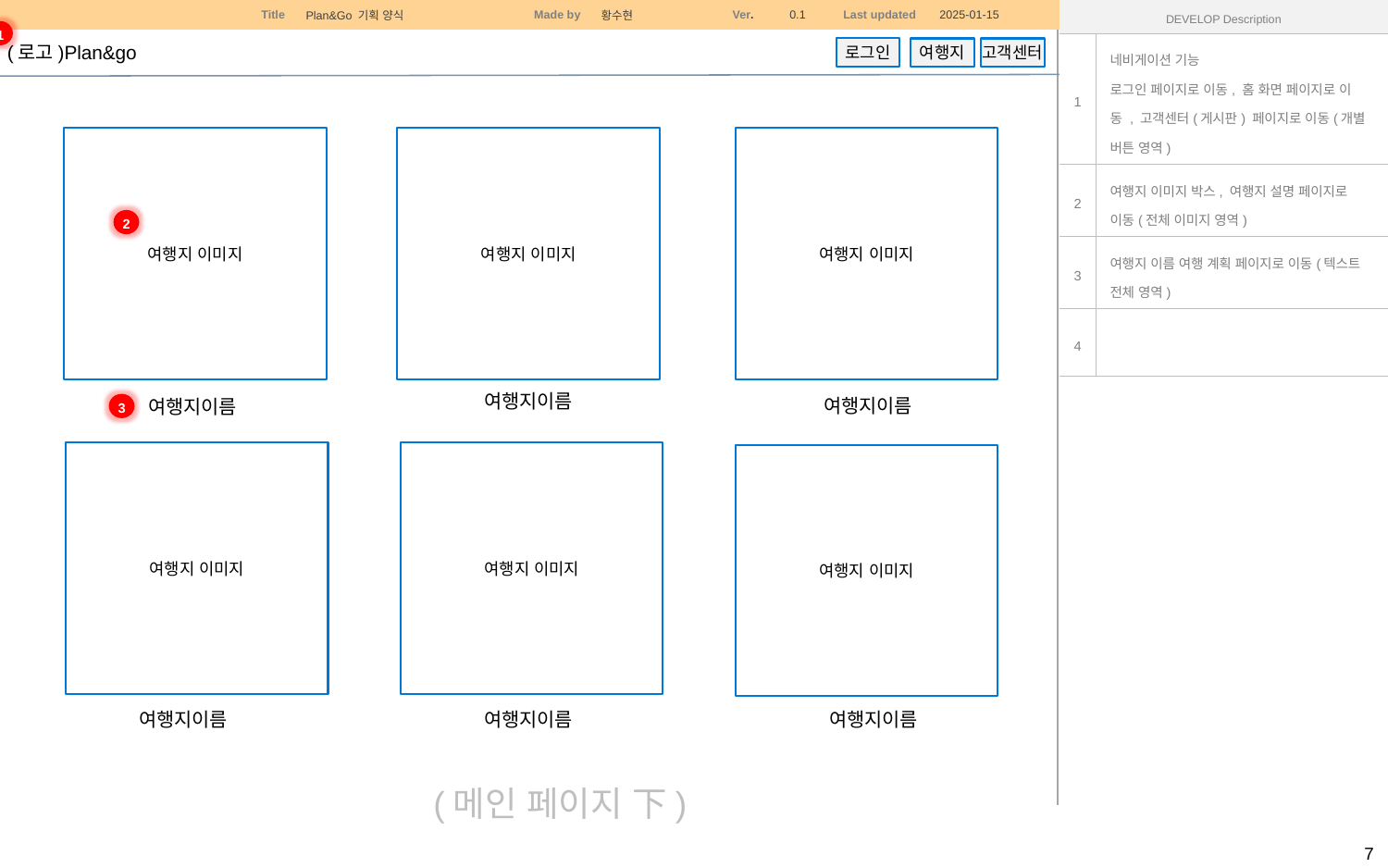

| DEVELOP Description |  |
| --- | --- |
| 1 | 네비게이션 기능 로그인 페이지로 이동, 홈 화면 페이지로 이동 , 고객센터(게시판) 페이지로 이동(개별 버튼 영역) |
| 2 | 여행지 이미지 박스, 여행지 설명 페이지로 이동(전체 이미지 영역) |
| 3 | 여행지 이름 여행 계획 페이지로 이동(텍스트 전체 영역) |
| 4 |  |
1

(로고)Plan&go
로그인
여행지
고객센터
여행지 이미지
여행지 이미지
여행지 이미지
2

여행지이름
여행지이름
여행지이름
3

여행지 이미지
여행지 이미지
여행지 이미지
여행지이름
여행지이름
여행지이름
(메인 페이지 下)